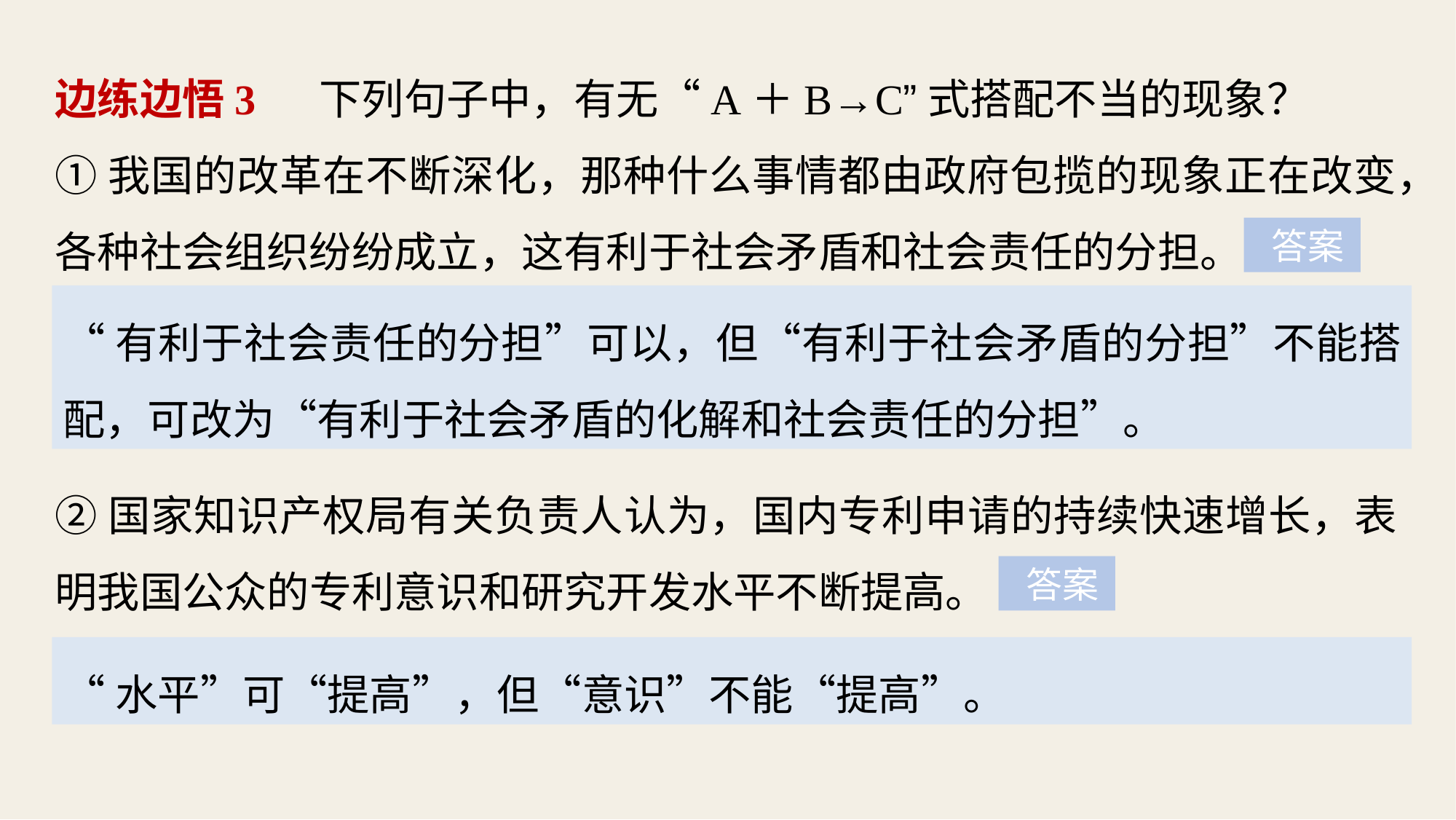

边练边悟3 　下列句子中，有无“A＋B→C”式搭配不当的现象？
①我国的改革在不断深化，那种什么事情都由政府包揽的现象正在改变，各种社会组织纷纷成立，这有利于社会矛盾和社会责任的分担。
 答案
“有利于社会责任的分担”可以，但“有利于社会矛盾的分担”不能搭配，可改为“有利于社会矛盾的化解和社会责任的分担”。
②国家知识产权局有关负责人认为，国内专利申请的持续快速增长，表明我国公众的专利意识和研究开发水平不断提高。
 答案
“水平”可“提高”，但“意识”不能“提高”。